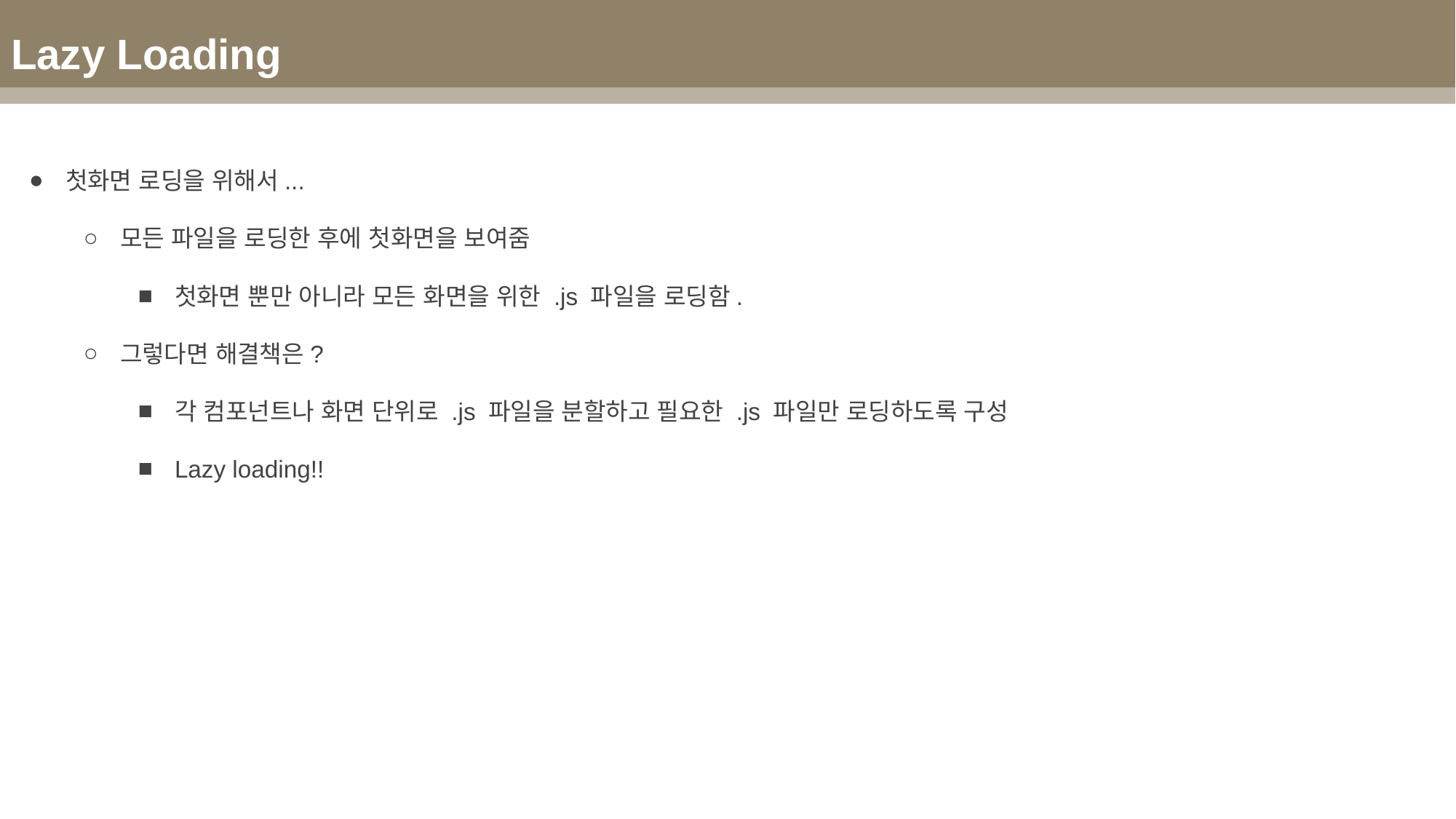

Lazy Loading

첫화면 로딩을 위해서...
모든 파일을 로딩한 후에 첫화면을 보여줌
첫화면 뿐만 아니라 모든 화면을 위한 .js 파일을 로딩함.
그렇다면 해결책은?
각 컴포넌트나 화면 단위로 .js 파일을 분할하고 필요한 .js 파일만 로딩하도록 구성
Lazy loading!!